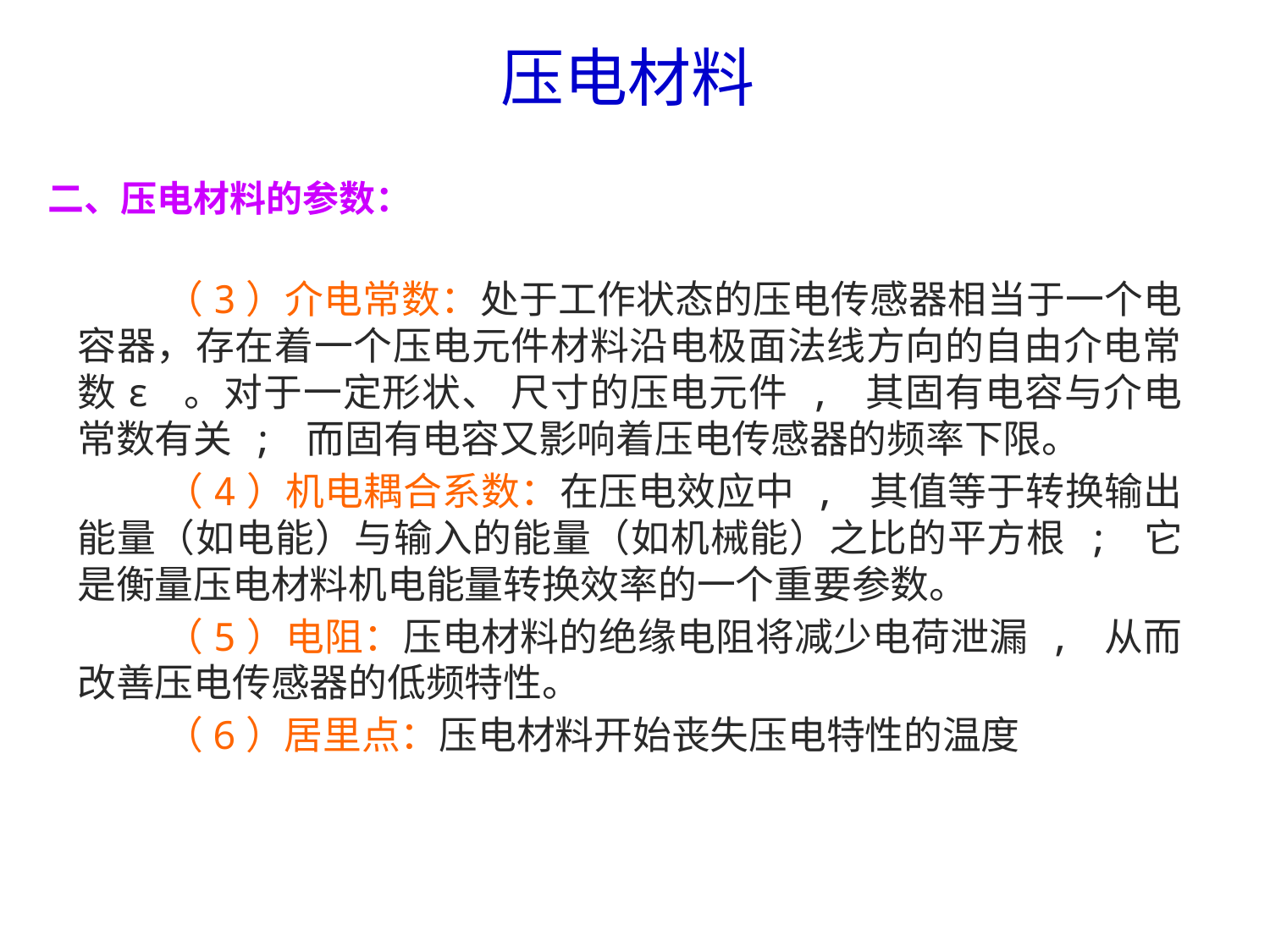

压电材料
二、压电材料的参数：

（3）介电常数：处于工作状态的压电传感器相当于一个电容器，存在着一个压电元件材料沿电极面法线方向的自由介电常数ε 。对于一定形状、 尺寸的压电元件 , 其固有电容与介电常数有关 ; 而固有电容又影响着压电传感器的频率下限。
（4）机电耦合系数：在压电效应中 , 其值等于转换输出能量（如电能）与输入的能量（如机械能）之比的平方根 ; 它是衡量压电材料机电能量转换效率的一个重要参数。
（5）电阻：压电材料的绝缘电阻将减少电荷泄漏 , 从而改善压电传感器的低频特性。
（6）居里点：压电材料开始丧失压电特性的温度